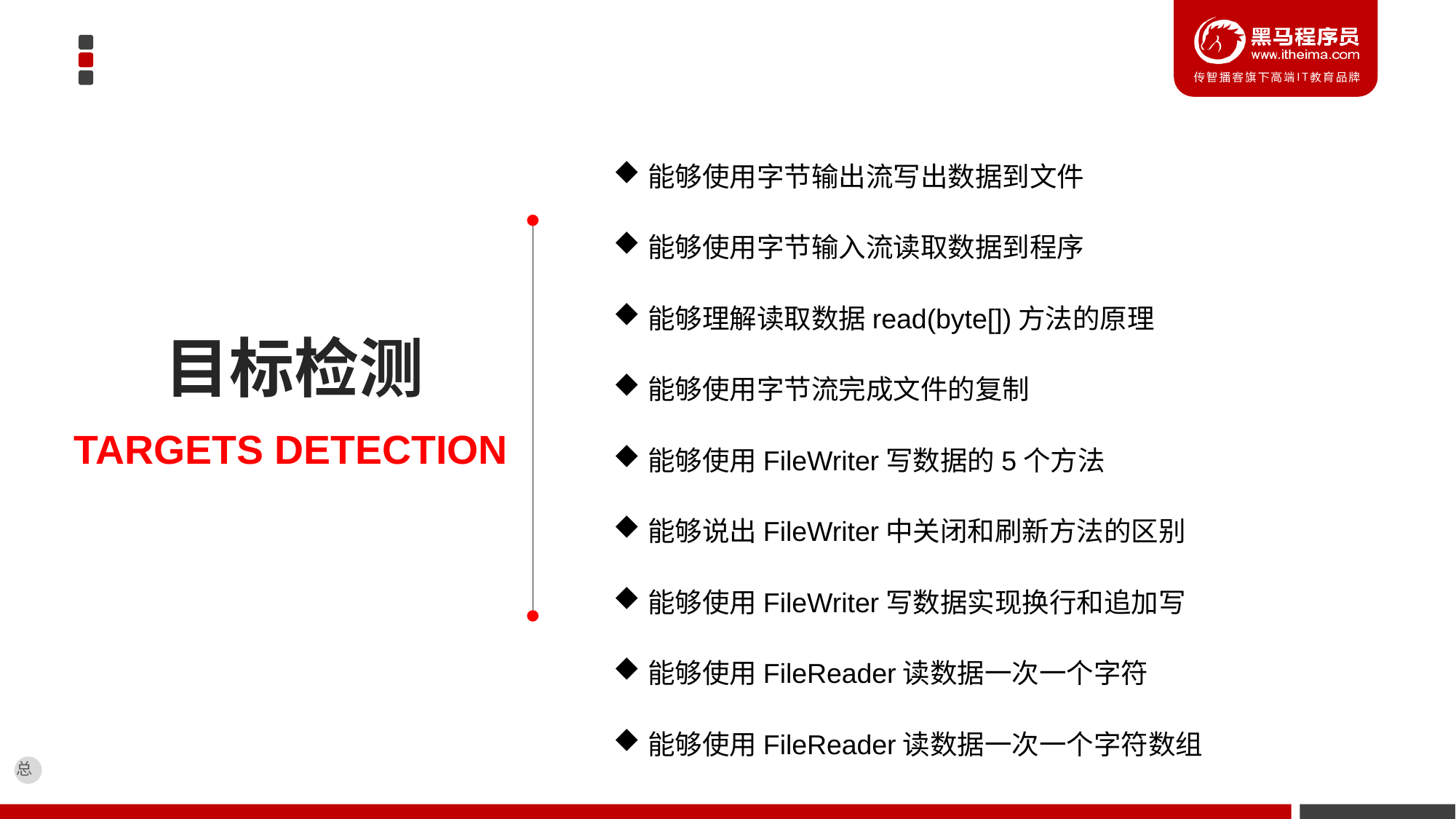

能够使用字节输出流写出数据到文件
能够使用字节输入流读取数据到程序
能够理解读取数据read(byte[])方法的原理
能够使用字节流完成文件的复制
能够使用FileWriter写数据的5个方法
能够说出FileWriter中关闭和刷新方法的区别
能够使用FileWriter写数据实现换行和追加写
能够使用FileReader读数据一次一个字符
能够使用FileReader读数据一次一个字符数组

目标检测
TARGETS DETECTION

总